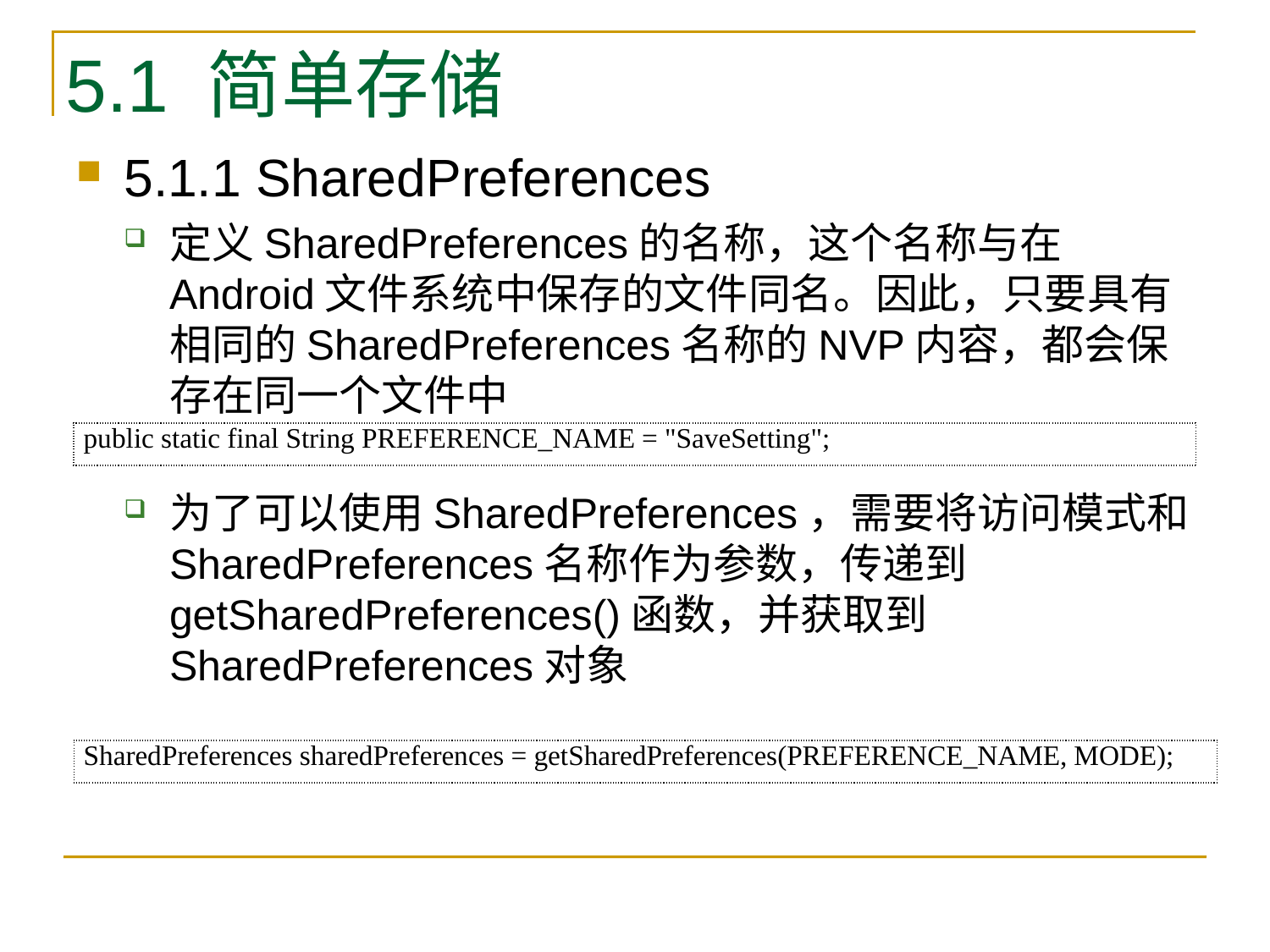

# 5.1 简单存储
5.1.1 SharedPreferences
定义SharedPreferences的名称，这个名称与在Android文件系统中保存的文件同名。因此，只要具有相同的SharedPreferences名称的NVP内容，都会保存在同一个文件中

为了可以使用SharedPreferences，需要将访问模式和SharedPreferences名称作为参数，传递到getSharedPreferences()函数，并获取到SharedPreferences对象

| public static final String PREFERENCE\_NAME = "SaveSetting"; |
| --- |
| SharedPreferences sharedPreferences = getSharedPreferences(PREFERENCE\_NAME, MODE); |
| --- |